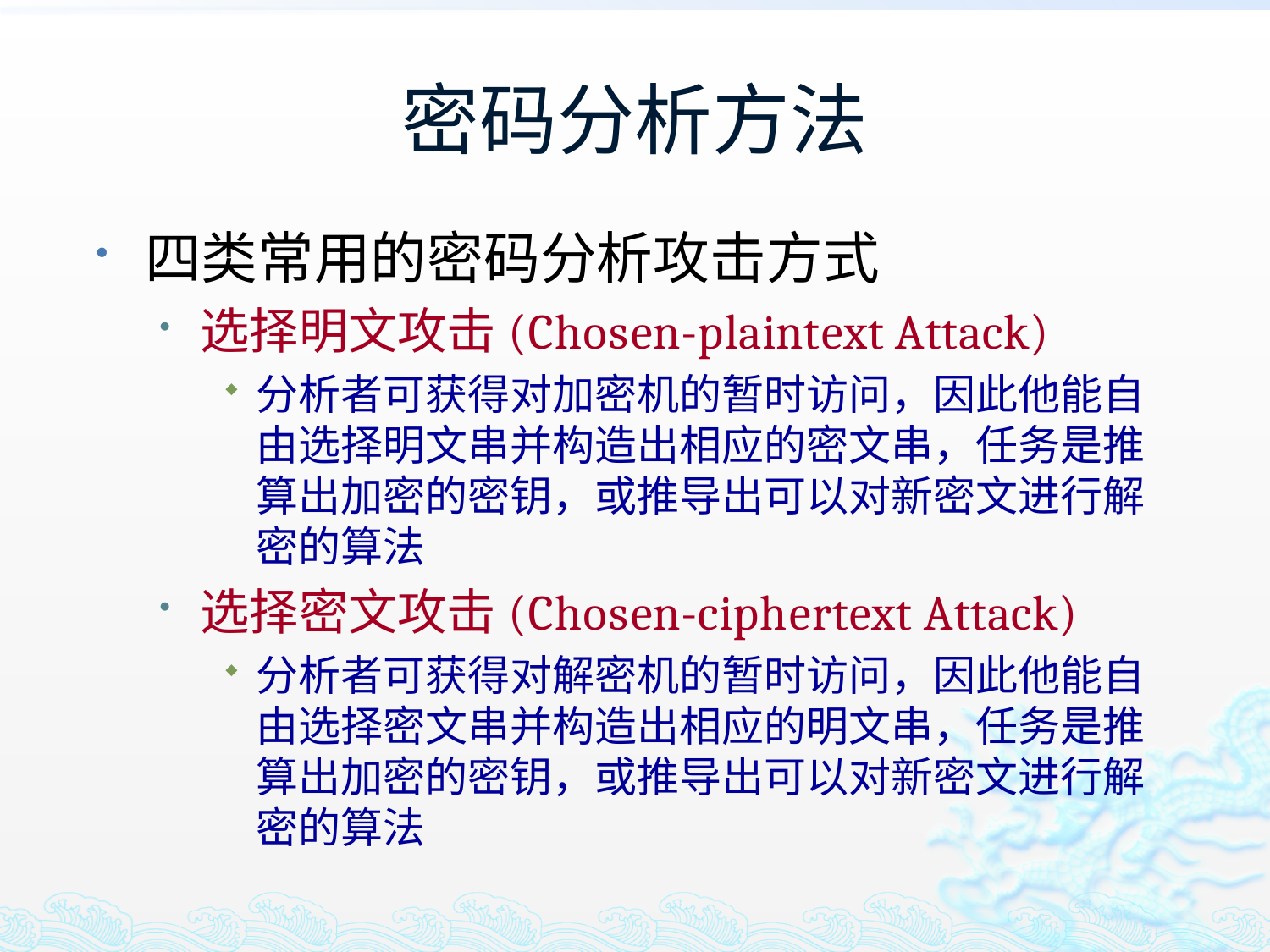

# 密码分析方法
四类常用的密码分析攻击方式
选择明文攻击(Chosen-plaintext Attack)
分析者可获得对加密机的暂时访问，因此他能自由选择明文串并构造出相应的密文串，任务是推算出加密的密钥，或推导出可以对新密文进行解密的算法
选择密文攻击(Chosen-ciphertext Attack)
分析者可获得对解密机的暂时访问，因此他能自由选择密文串并构造出相应的明文串，任务是推算出加密的密钥，或推导出可以对新密文进行解密的算法